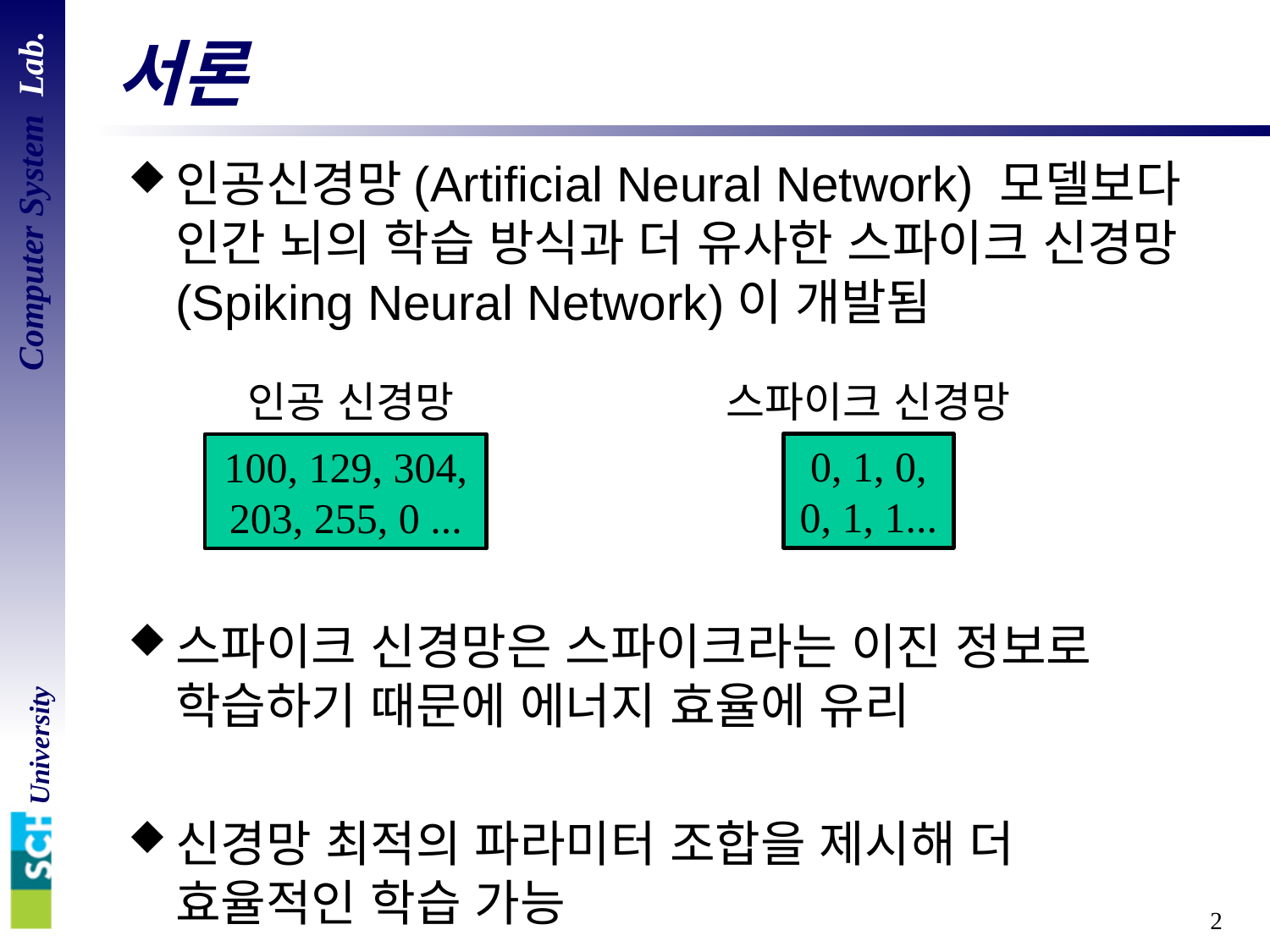

# 서론
인공신경망(Artificial Neural Network) 모델보다 인간 뇌의 학습 방식과 더 유사한 스파이크 신경망(Spiking Neural Network)이 개발됨

스파이크 신경망은 스파이크라는 이진 정보로 학습하기 때문에 에너지 효율에 유리

신경망 최적의 파라미터 조합을 제시해 더
효율적인 학습 가능

인공 신경망
스파이크 신경망
0, 1, 0,
0, 1, 1...
100, 129, 304,
203, 255, 0 ...